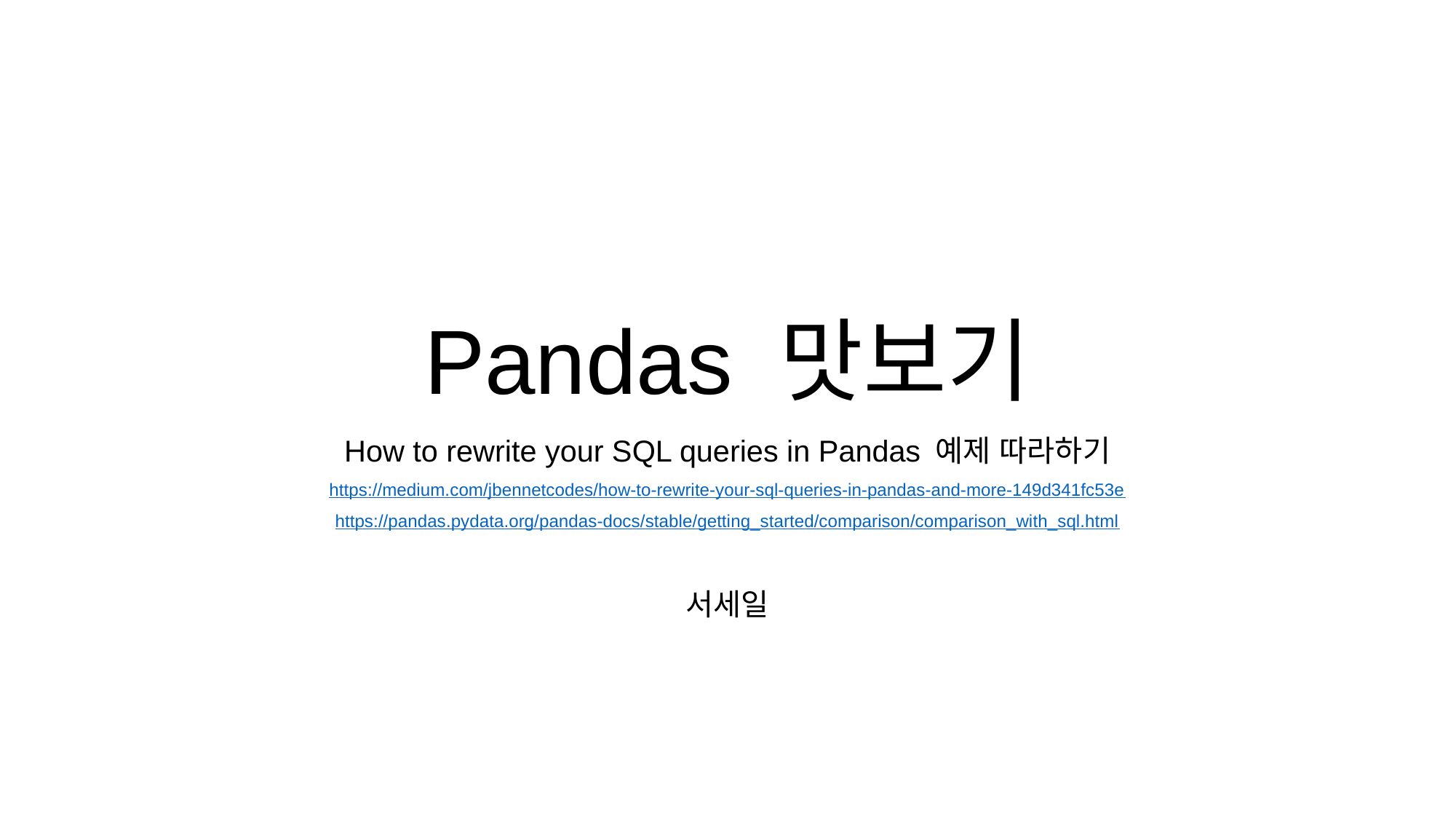

# Pandas 맛보기
How to rewrite your SQL queries in Pandas 예제 따라하기
https://medium.com/jbennetcodes/how-to-rewrite-your-sql-queries-in-pandas-and-more-149d341fc53e
https://pandas.pydata.org/pandas-docs/stable/getting_started/comparison/comparison_with_sql.html

서세일